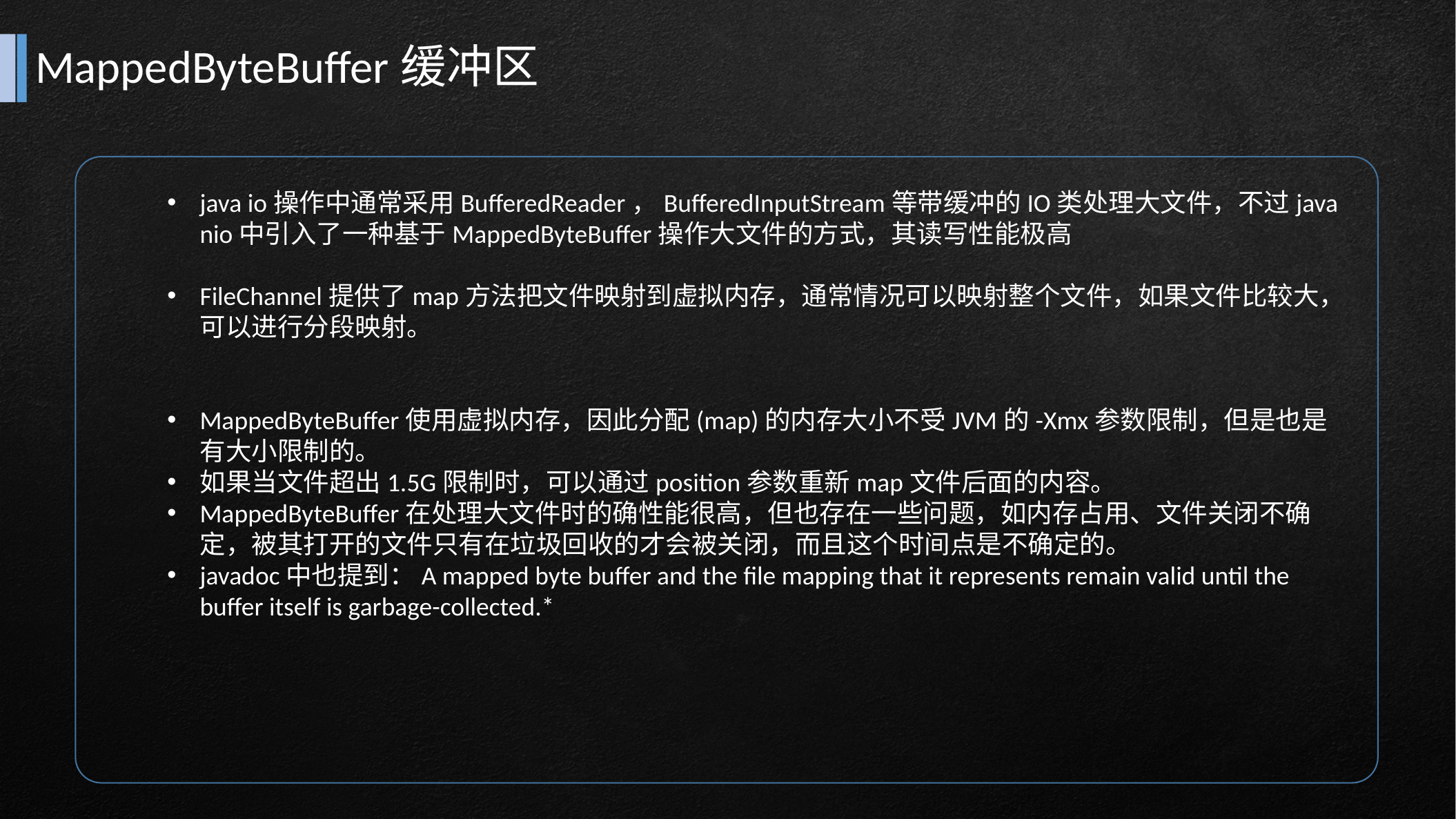

# MappedByteBuffer缓冲区

java io操作中通常采用BufferedReader，BufferedInputStream等带缓冲的IO类处理大文件，不过java nio中引入了一种基于MappedByteBuffer操作大文件的方式，其读写性能极高

FileChannel提供了map方法把文件映射到虚拟内存，通常情况可以映射整个文件，如果文件比较大，可以进行分段映射。

MappedByteBuffer使用虚拟内存，因此分配(map)的内存大小不受JVM的-Xmx参数限制，但是也是有大小限制的。
如果当文件超出1.5G限制时，可以通过position参数重新map文件后面的内容。
MappedByteBuffer在处理大文件时的确性能很高，但也存在一些问题，如内存占用、文件关闭不确定，被其打开的文件只有在垃圾回收的才会被关闭，而且这个时间点是不确定的。
javadoc中也提到：A mapped byte buffer and the file mapping that it represents remain valid until the buffer itself is garbage-collected.*